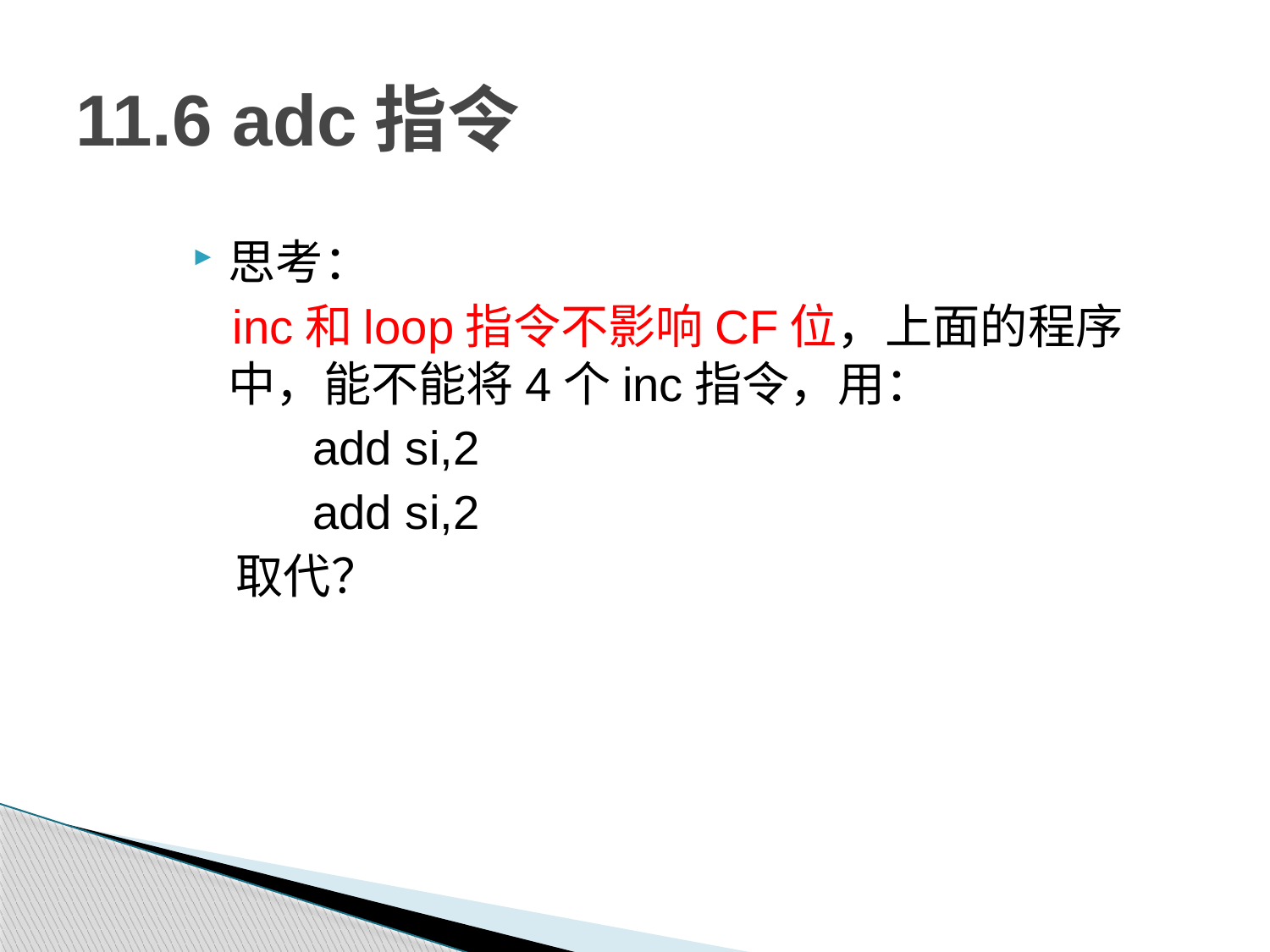

# 11.6 adc指令
思考：
   inc和loop指令不影响CF位，上面的程序中，能不能将4个inc指令，用：
         add si,2
         add si,2
   取代？